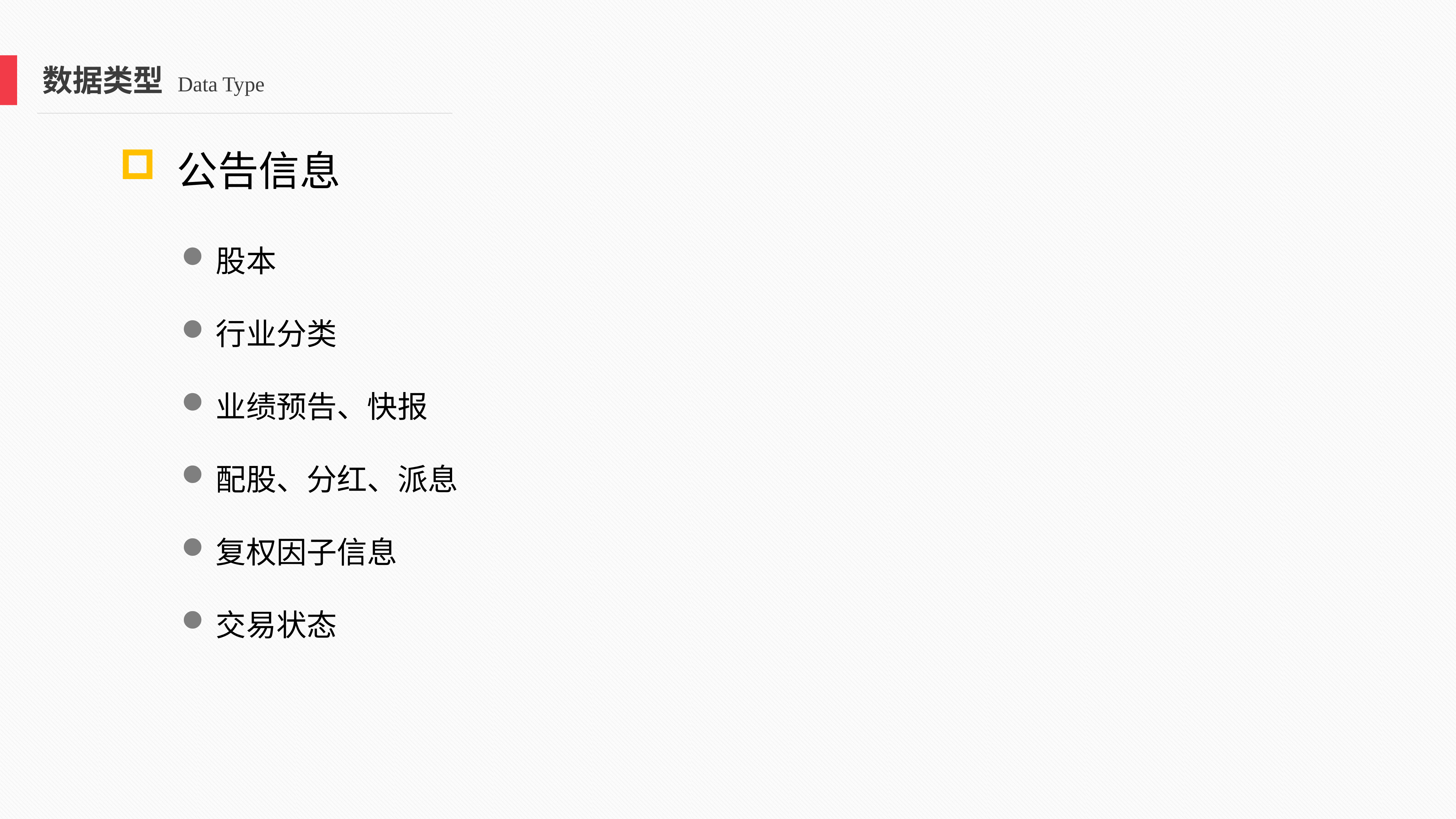

数据类型 Data Type
 公告信息
股本

行业分类

业绩预告、快报

配股、分红、派息

复权因子信息

交易状态